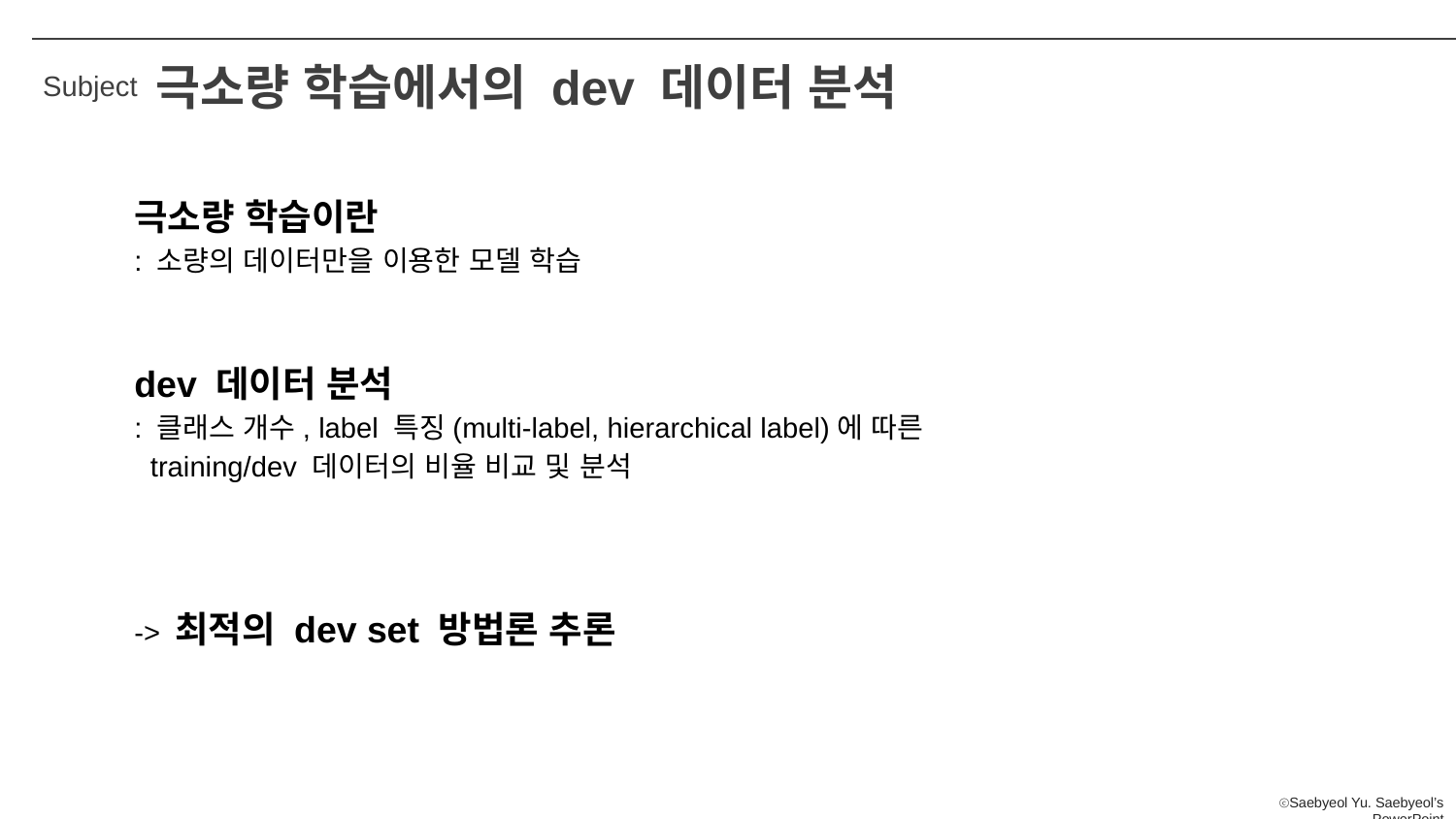

극소량 학습에서의 dev 데이터 분석
Subject
극소량 학습이란
: 소량의 데이터만을 이용한 모델 학습

dev 데이터 분석
: 클래스 개수, label 특징(multi-label, hierarchical label)에 따른
  training/dev 데이터의 비율 비교 및 분석

-> 최적의 dev set 방법론 추론